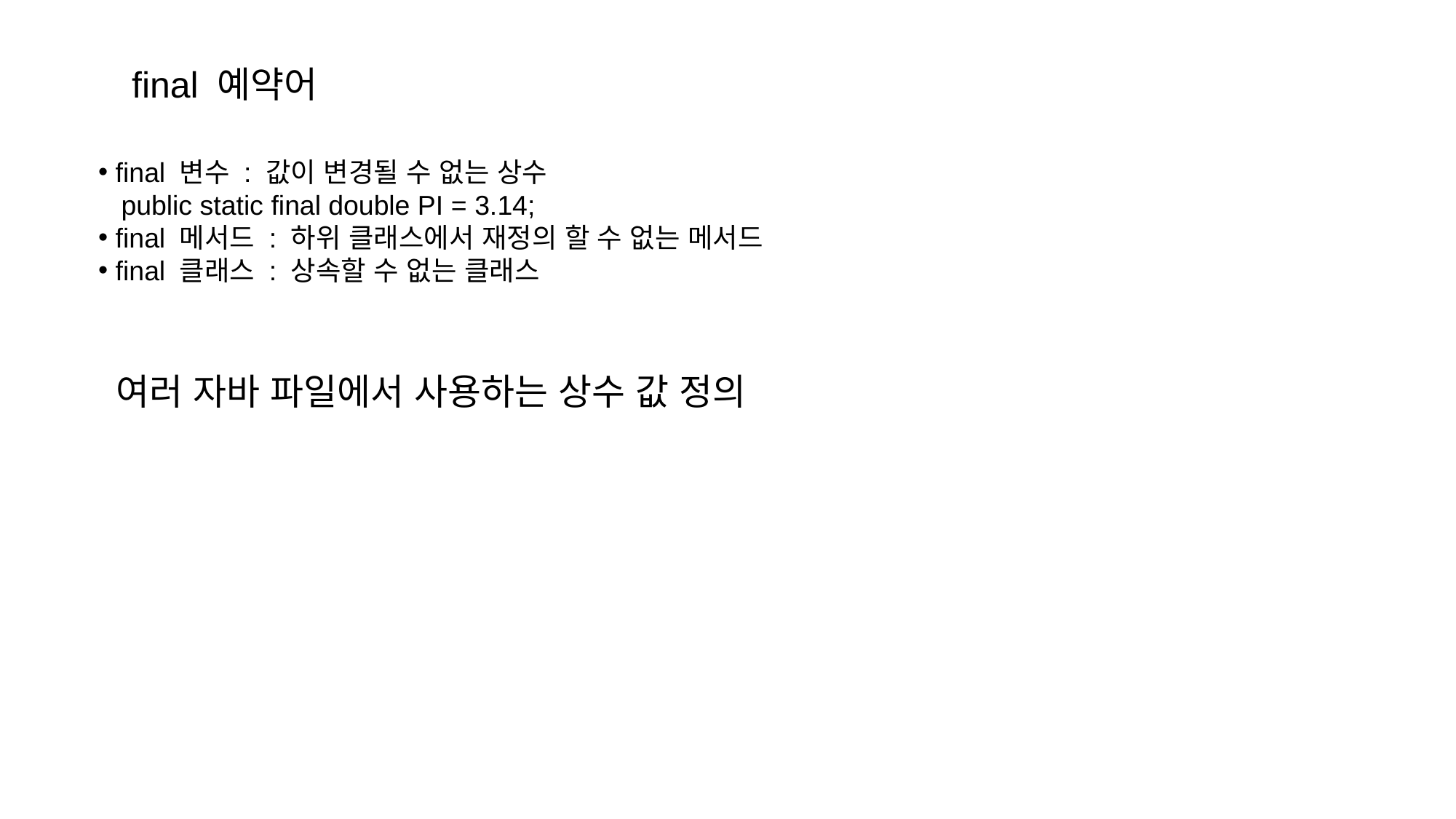

final 예약어
 final 변수 : 값이 변경될 수 없는 상수
   public static final double PI = 3.14;
 final 메서드 : 하위 클래스에서 재정의 할 수 없는 메서드
 final 클래스 : 상속할 수 없는 클래스
여러 자바 파일에서 사용하는 상수 값 정의